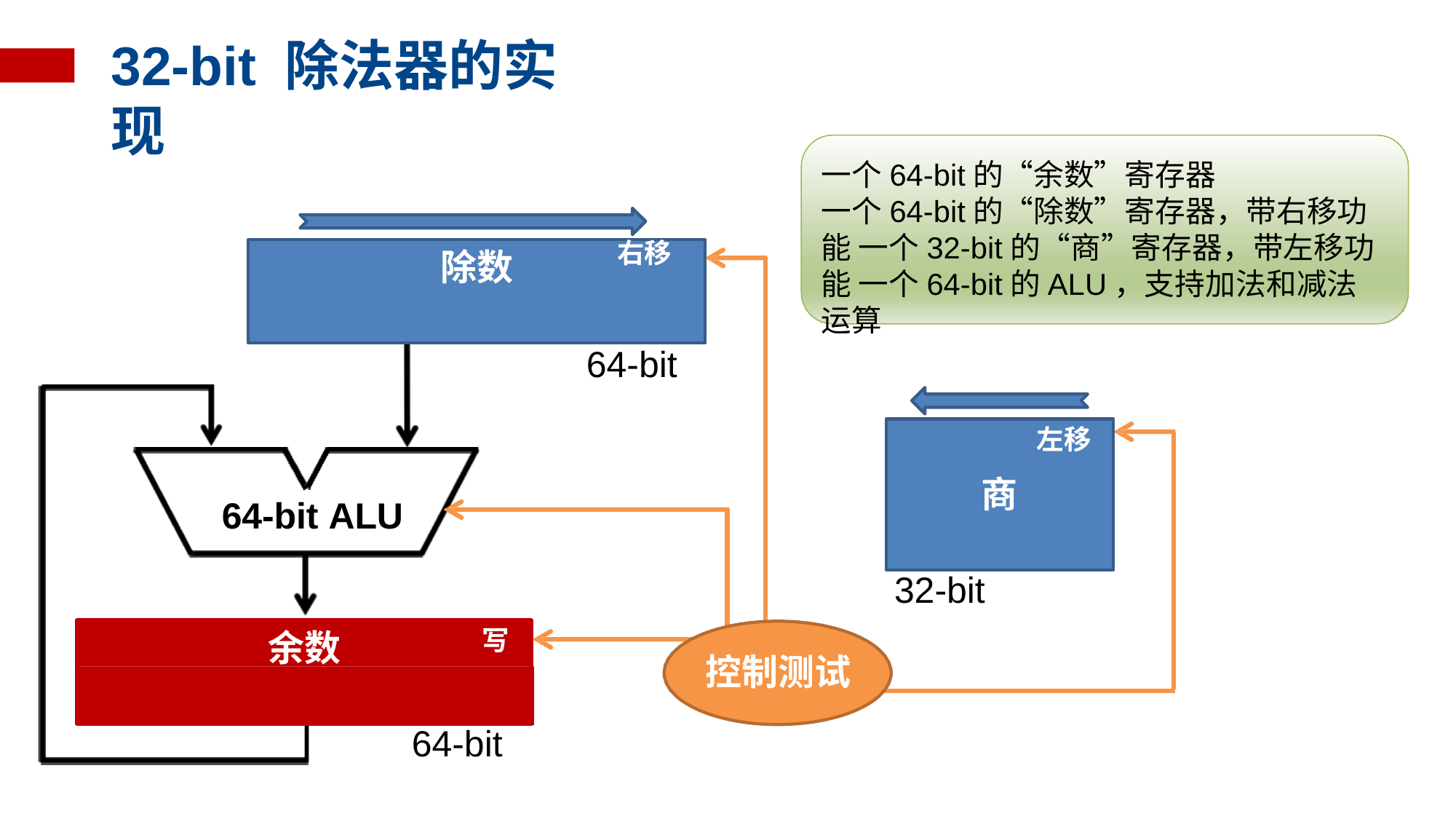

# 32-bit 除法器的实现

一个64-bit的“余数”寄存器
一个64-bit的“除数”寄存器，带右移功能 一个32-bit的“商”寄存器，带左移功能 一个64-bit的ALU，支持加法和减法运算

右移

除数

64-bit

左移

商
64-bit ALU

32-bit

写
余数

控制测试

64-bit